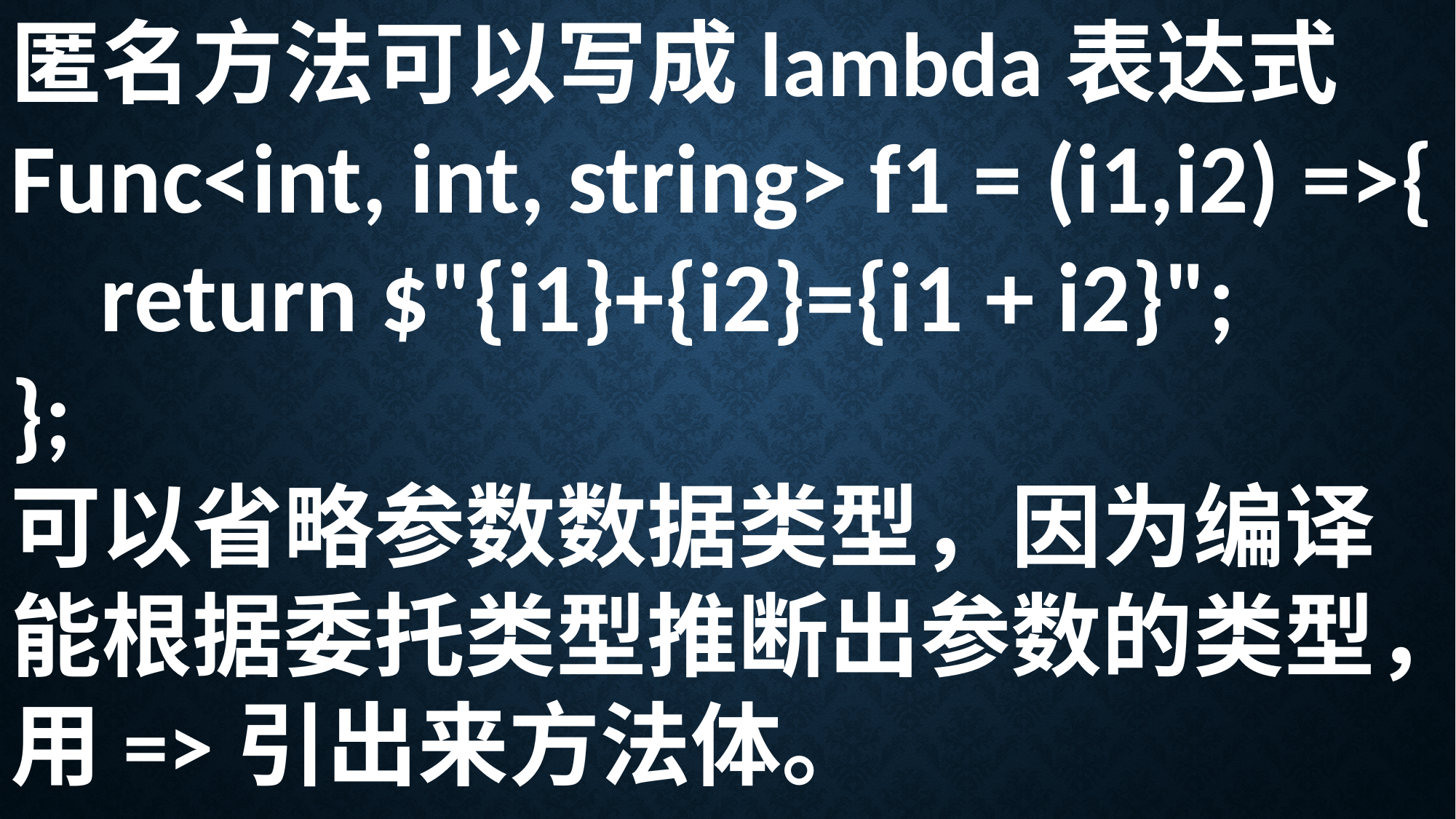

匿名方法可以写成lambda表达式
Func<int, int, string> f1 = (i1,i2) =>{
    return $"{i1}+{i2}={i1 + i2}";
};
可以省略参数数据类型，因为编译能根据委托类型推断出参数的类型，用=>引出来方法体。